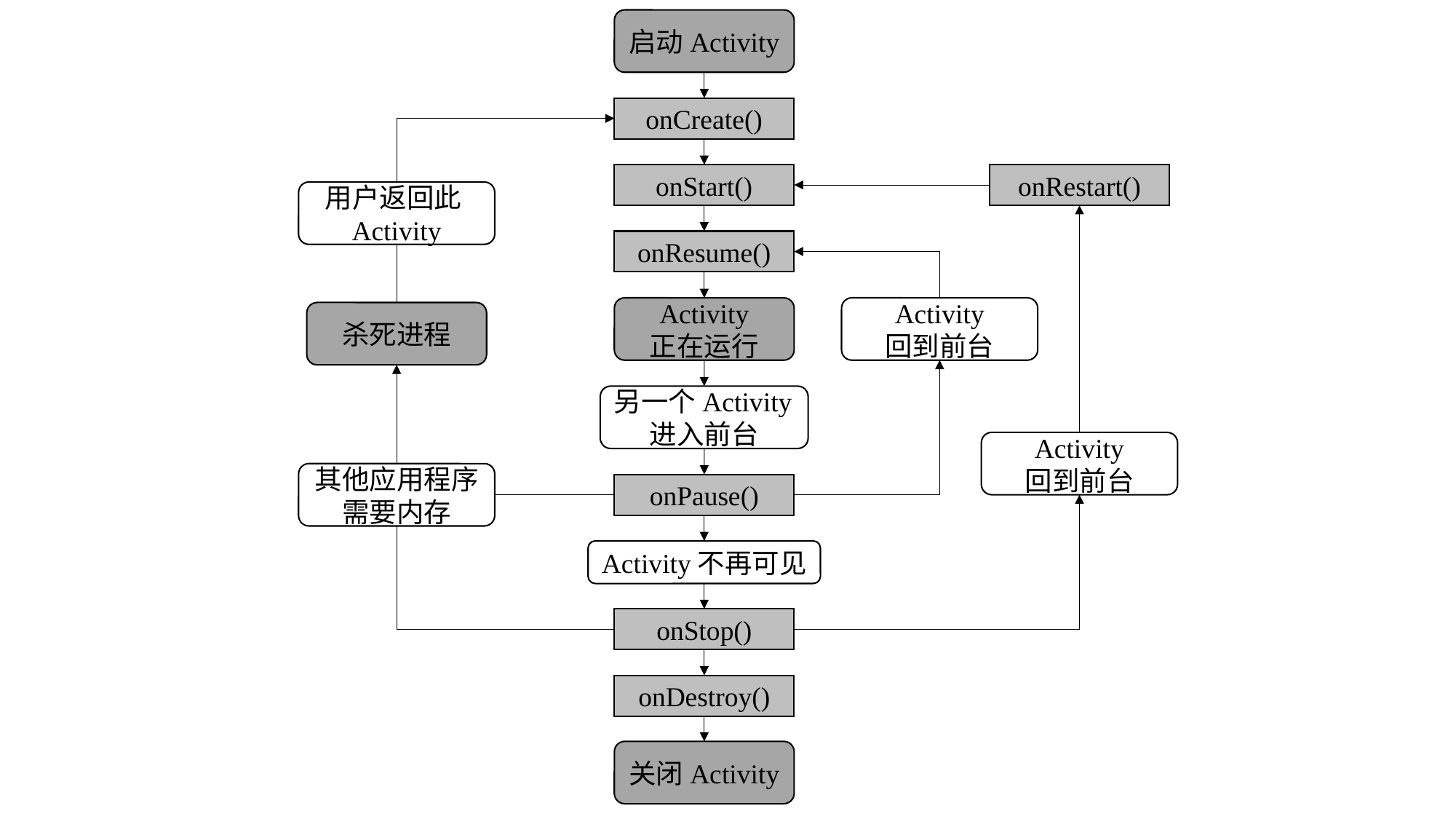

启动Activity
onCreate()
onStart()
onRestart()
用户返回此Activity
onResume()
Activity
正在运行
Activity
回到前台
杀死进程
另一个Activity进入前台
Activity
回到前台
其他应用程序需要内存
onPause()
Activity不再可见
onStop()
onDestroy()
关闭Activity